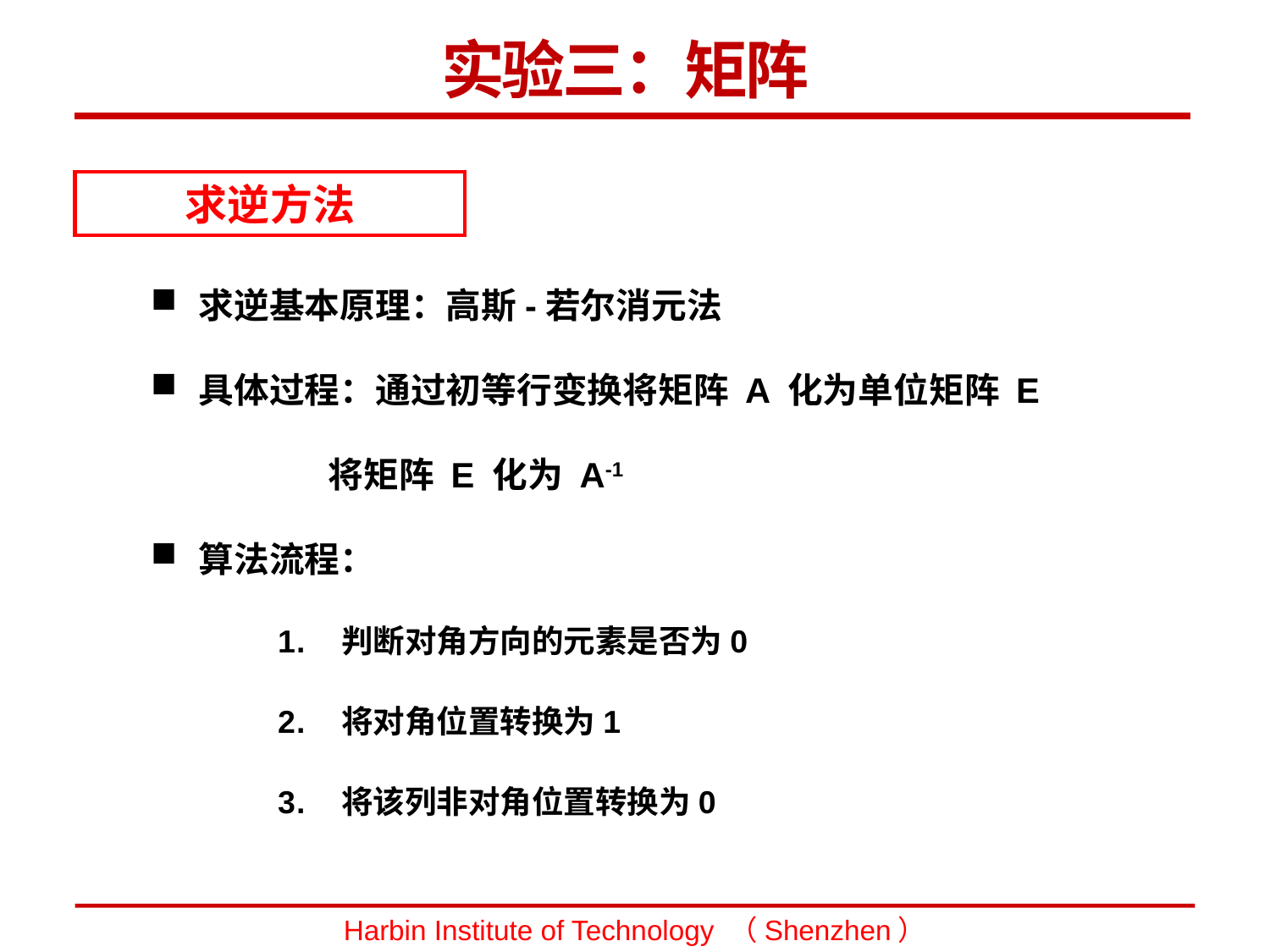

实验三：矩阵
求逆方法
求逆基本原理：高斯-若尔消元法
具体过程：通过初等行变换将矩阵 A 化为单位矩阵 E
                     将矩阵 E 化为 A-1
算法流程：
判断对角方向的元素是否为0
将对角位置转换为1
将该列非对角位置转换为0

Harbin Institute of Technology （Shenzhen）